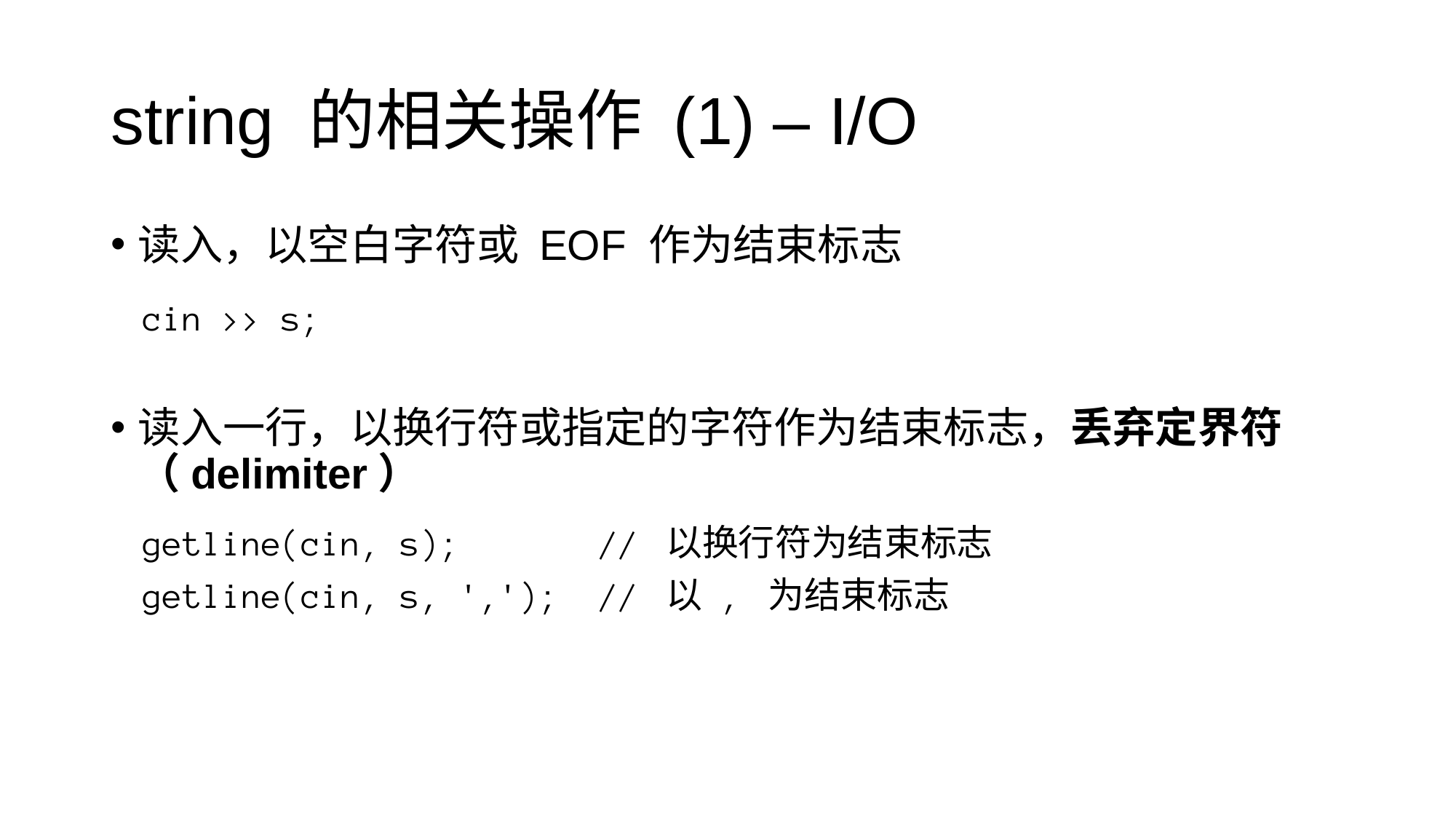

# string 的相关操作 (1) – I/O
读入，以空白字符或 EOF 作为结束标志

读入一行，以换行符或指定的字符作为结束标志，丢弃定界符（delimiter）

| cin >> s; |
| --- |
| getline(cin, s);  // 以换行符为结束标志 getline(cin, s, ','); // 以 , 为结束标志 |
| --- |